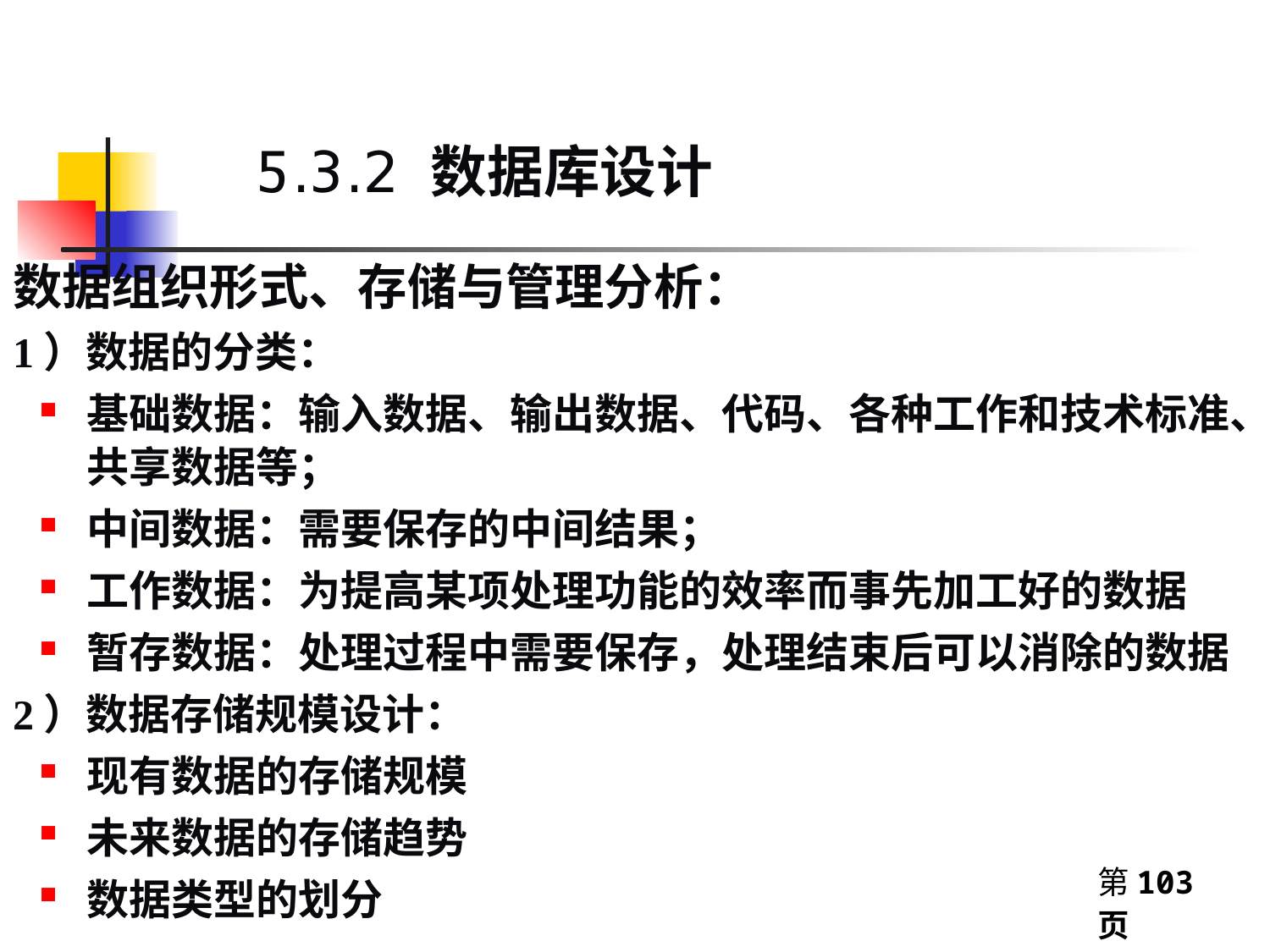

5.3.2 数据库设计
数据组织形式、存储与管理分析：
1）数据的分类：
基础数据：输入数据、输出数据、代码、各种工作和技术标准、共享数据等；
中间数据：需要保存的中间结果；
工作数据：为提高某项处理功能的效率而事先加工好的数据
暂存数据：处理过程中需要保存，处理结束后可以消除的数据
2）数据存储规模设计：
现有数据的存储规模
未来数据的存储趋势
数据类型的划分